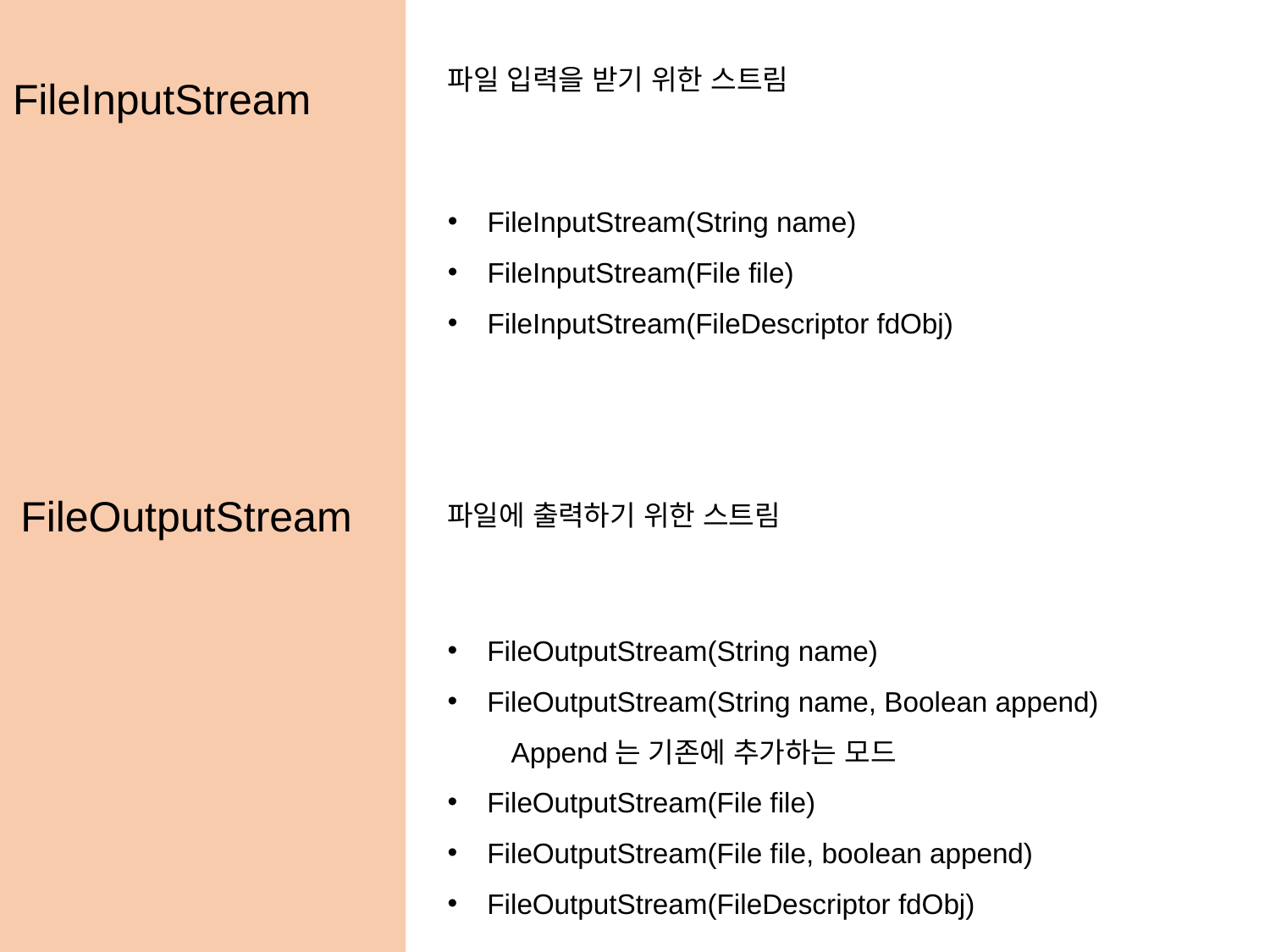

파일 입력을 받기 위한 스트림

FileInputStream(String name)
FileInputStream(File file)
FileInputStream(FileDescriptor fdObj)
# FileInputStream
FileOutputStream
파일에 출력하기 위한 스트림

FileOutputStream(String name)
FileOutputStream(String name, Boolean append)
Append는 기존에 추가하는 모드
FileOutputStream(File file)
FileOutputStream(File file, boolean append)
FileOutputStream(FileDescriptor fdObj)